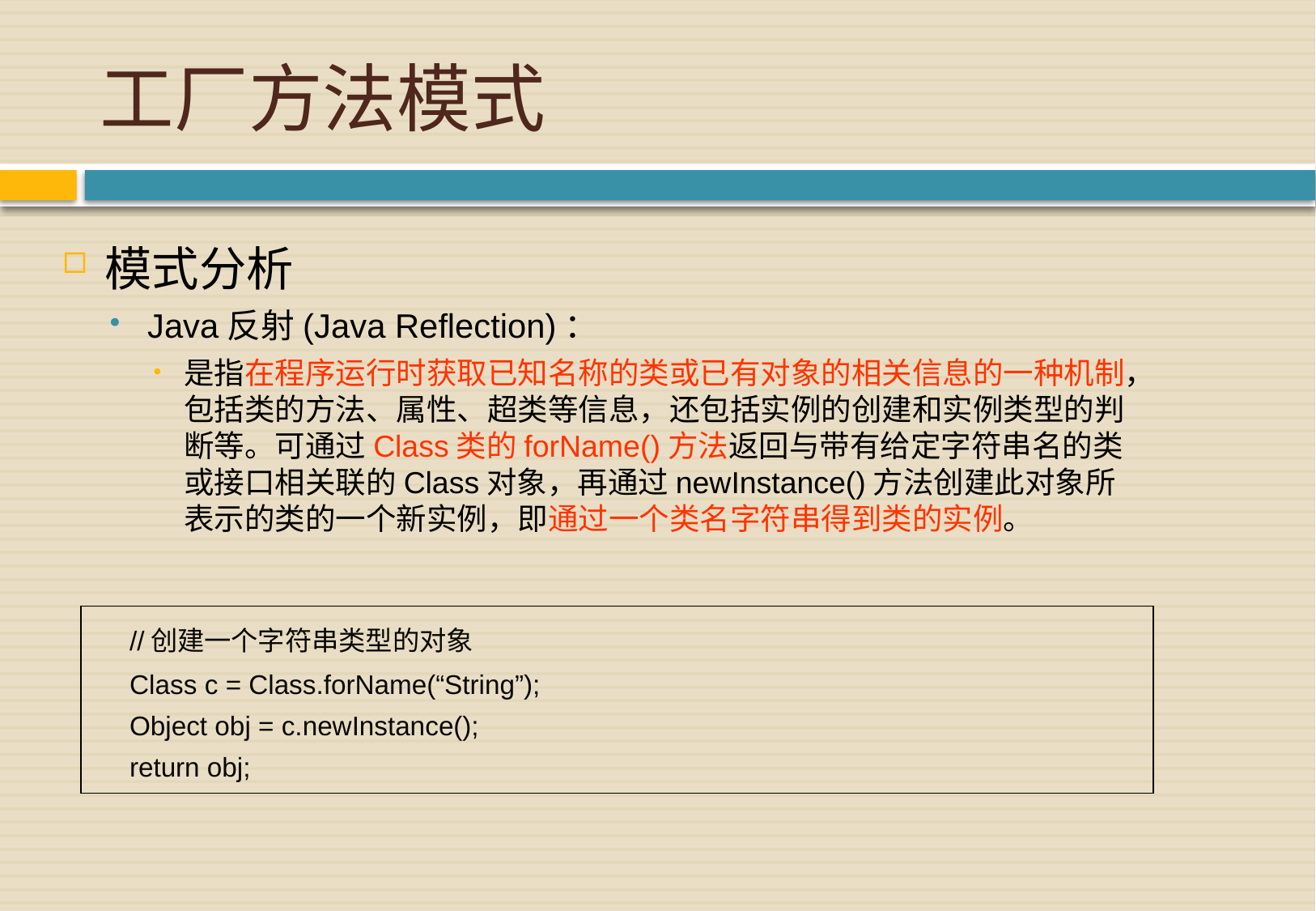

# 工厂方法模式
模式分析
Java反射(Java Reflection)：
是指在程序运行时获取已知名称的类或已有对象的相关信息的一种机制，包括类的方法、属性、超类等信息，还包括实例的创建和实例类型的判断等。可通过Class类的forName()方法返回与带有给定字符串名的类或接口相关联的Class对象，再通过newInstance()方法创建此对象所表示的类的一个新实例，即通过一个类名字符串得到类的实例。
| //创建一个字符串类型的对象 Class c = Class.forName(“String”); Object obj = c.newInstance(); return obj; |
| --- |